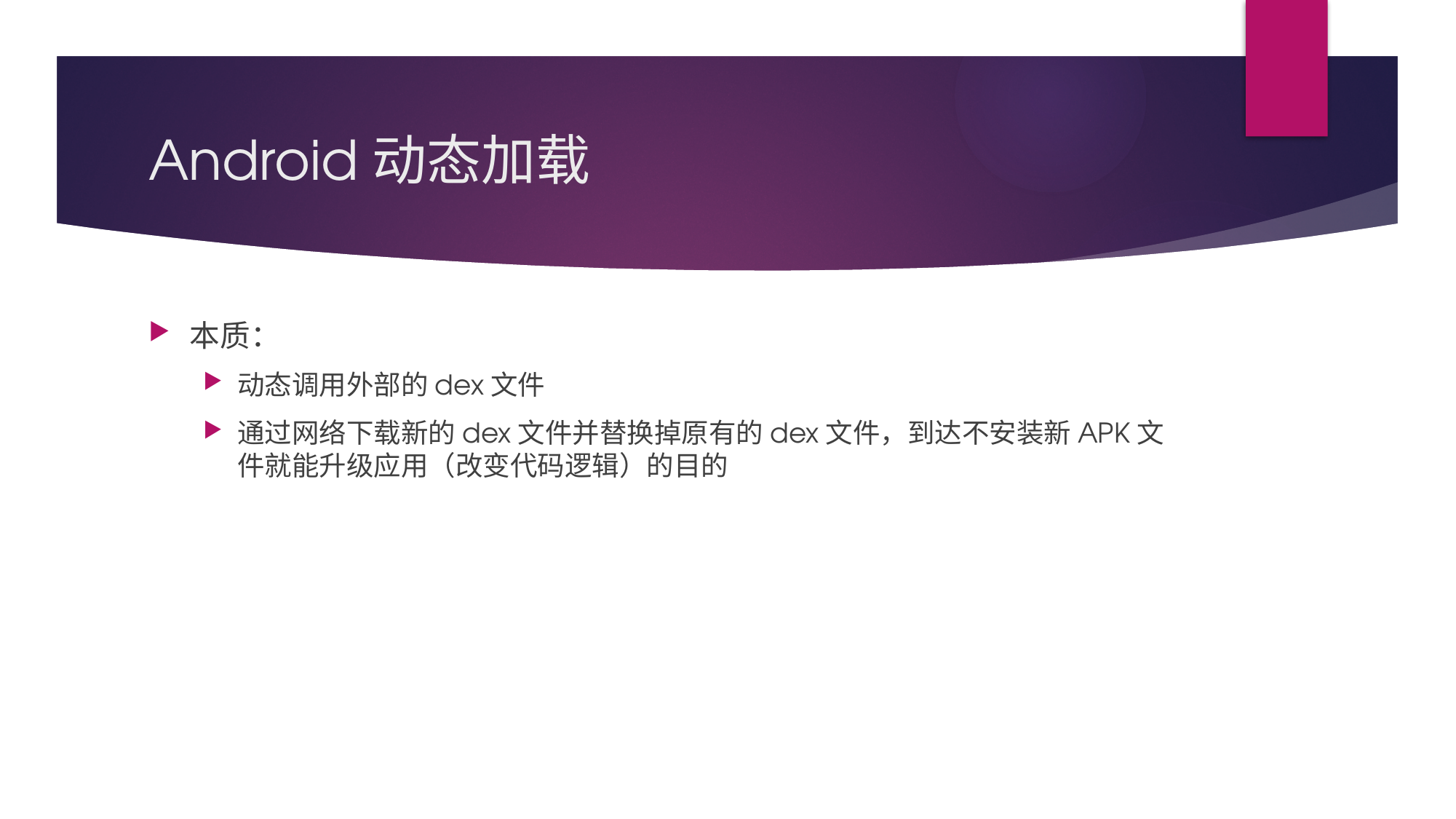

# Android动态加载
本质：
动态调用外部的dex文件
通过网络下载新的dex文件并替换掉原有的dex文件，到达不安装新APK文件就能升级应用（改变代码逻辑）的目的